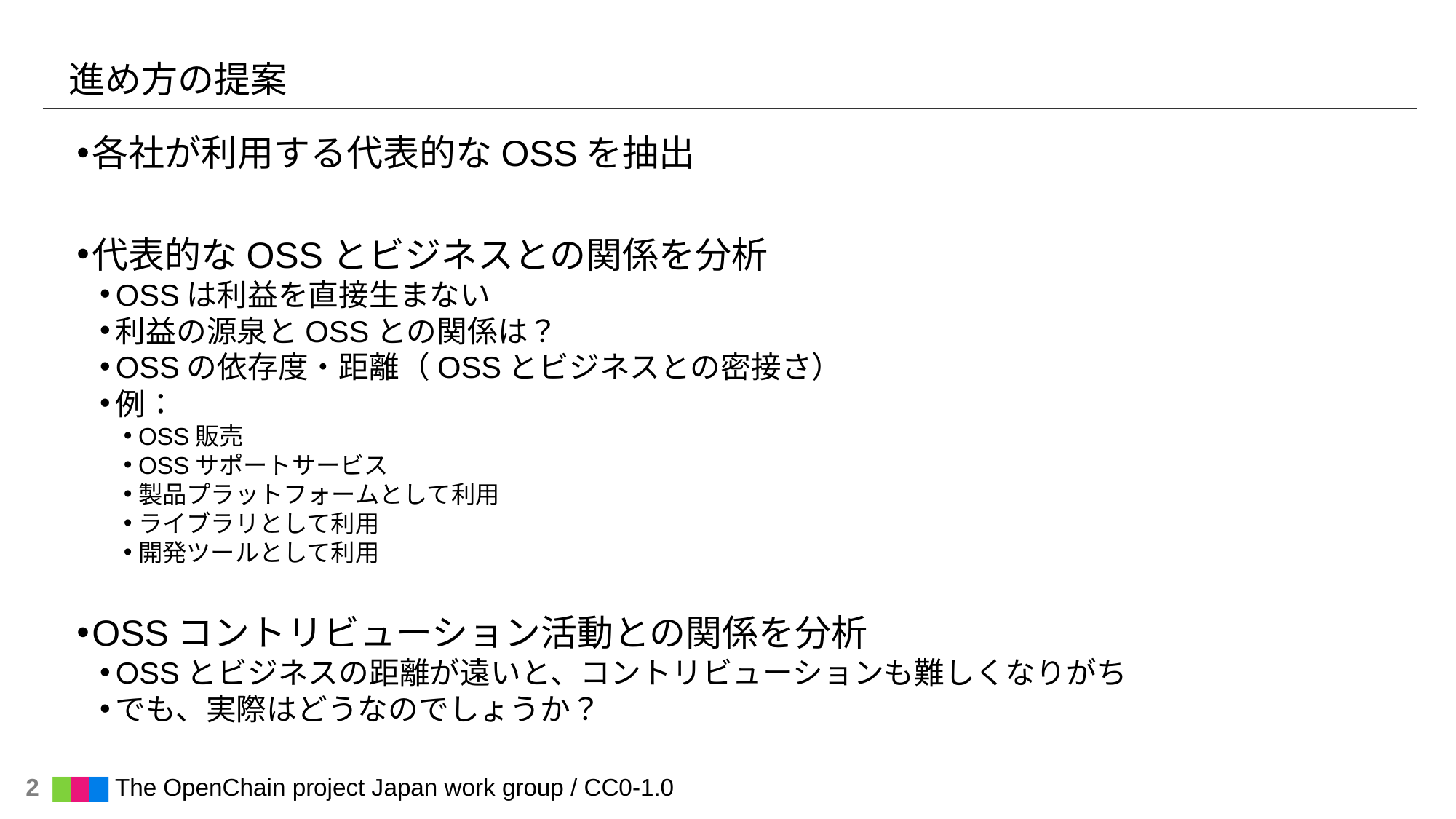

# 進め方の提案
各社が利用する代表的なOSSを抽出

代表的なOSSとビジネスとの関係を分析
OSSは利益を直接生まない
利益の源泉とOSSとの関係は？
OSSの依存度・距離（OSSとビジネスとの密接さ）
例：
OSS販売
OSSサポートサービス
製品プラットフォームとして利用
ライブラリとして利用
開発ツールとして利用

OSSコントリビューション活動との関係を分析
OSSとビジネスの距離が遠いと、コントリビューションも難しくなりがち
でも、実際はどうなのでしょうか？